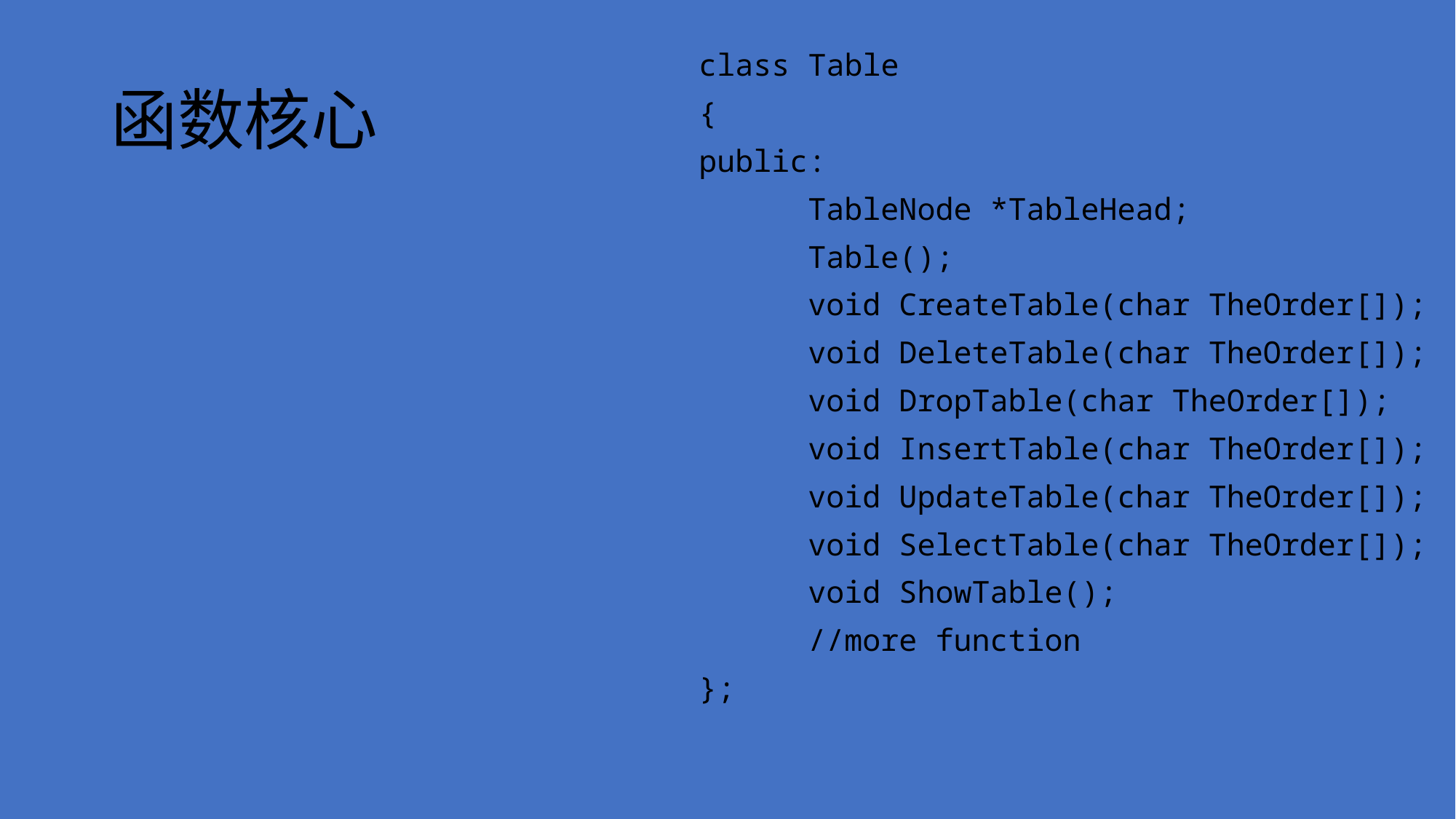

# 函数核心
class Table
{
public:
	TableNode *TableHead;
	Table();
	void CreateTable(char TheOrder[]);
	void DeleteTable(char TheOrder[]);
	void DropTable(char TheOrder[]);
	void InsertTable(char TheOrder[]);
	void UpdateTable(char TheOrder[]);
	void SelectTable(char TheOrder[]);
	void ShowTable();
	//more function
};